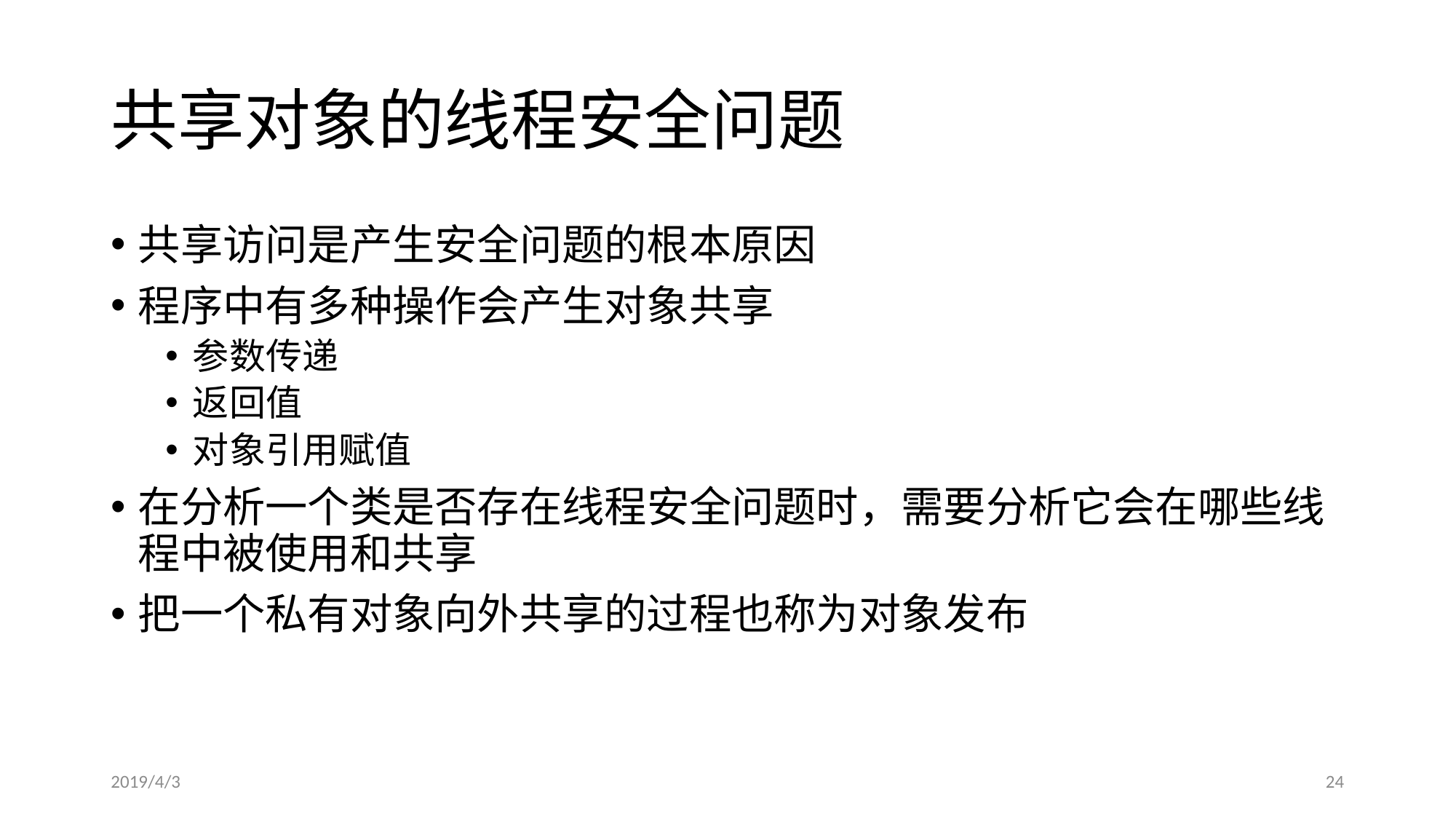

# 共享对象的线程安全问题
共享访问是产生安全问题的根本原因
程序中有多种操作会产生对象共享
参数传递
返回值
对象引用赋值
在分析一个类是否存在线程安全问题时，需要分析它会在哪些线程中被使用和共享
把一个私有对象向外共享的过程也称为对象发布
2019/4/3
24